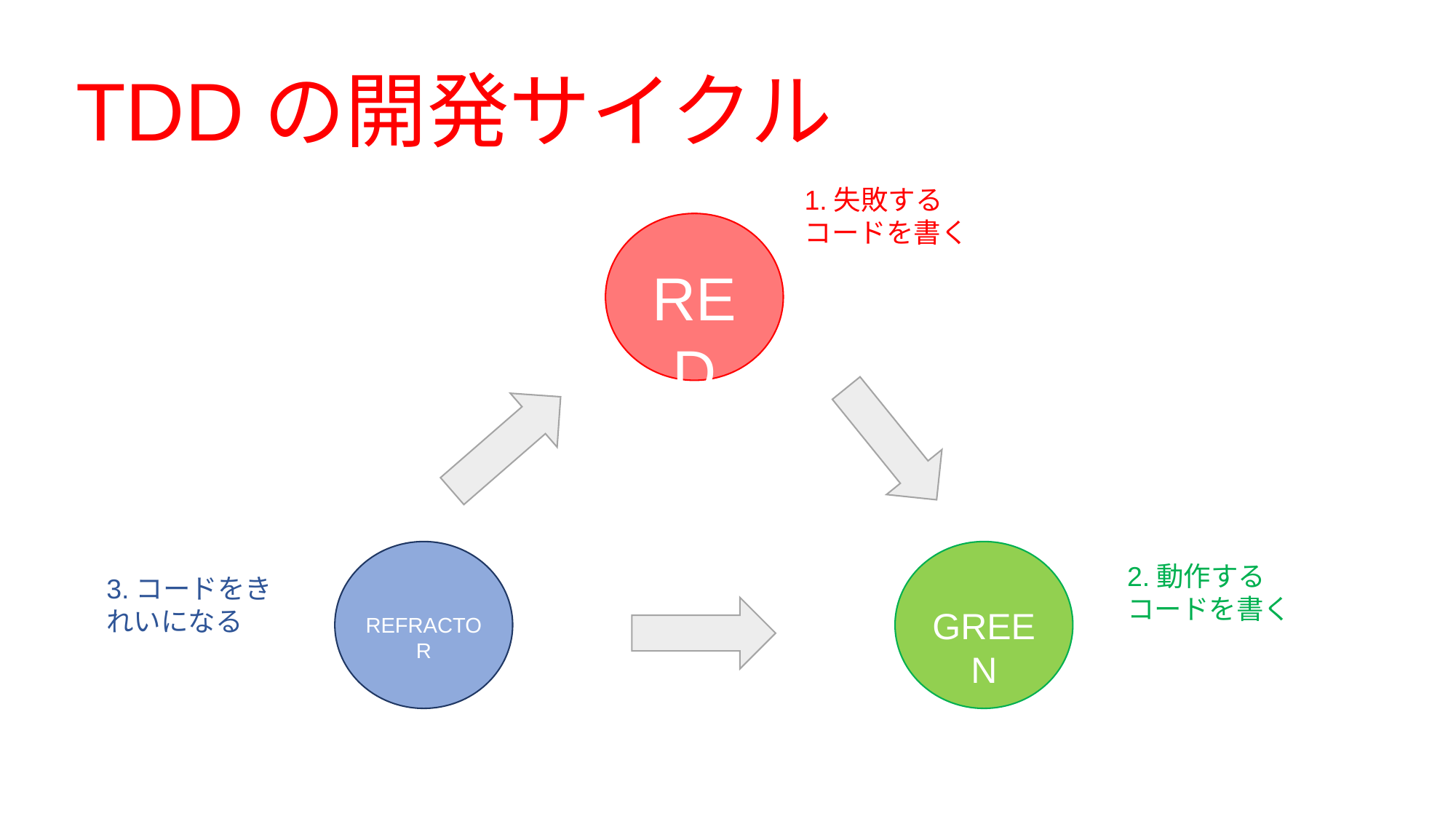

TDDの開発サイクル

1.失敗する
コードを書く

RED

2.動作する
コードを書く
3.コードをきれいになる

GREEN
REFRACTOR